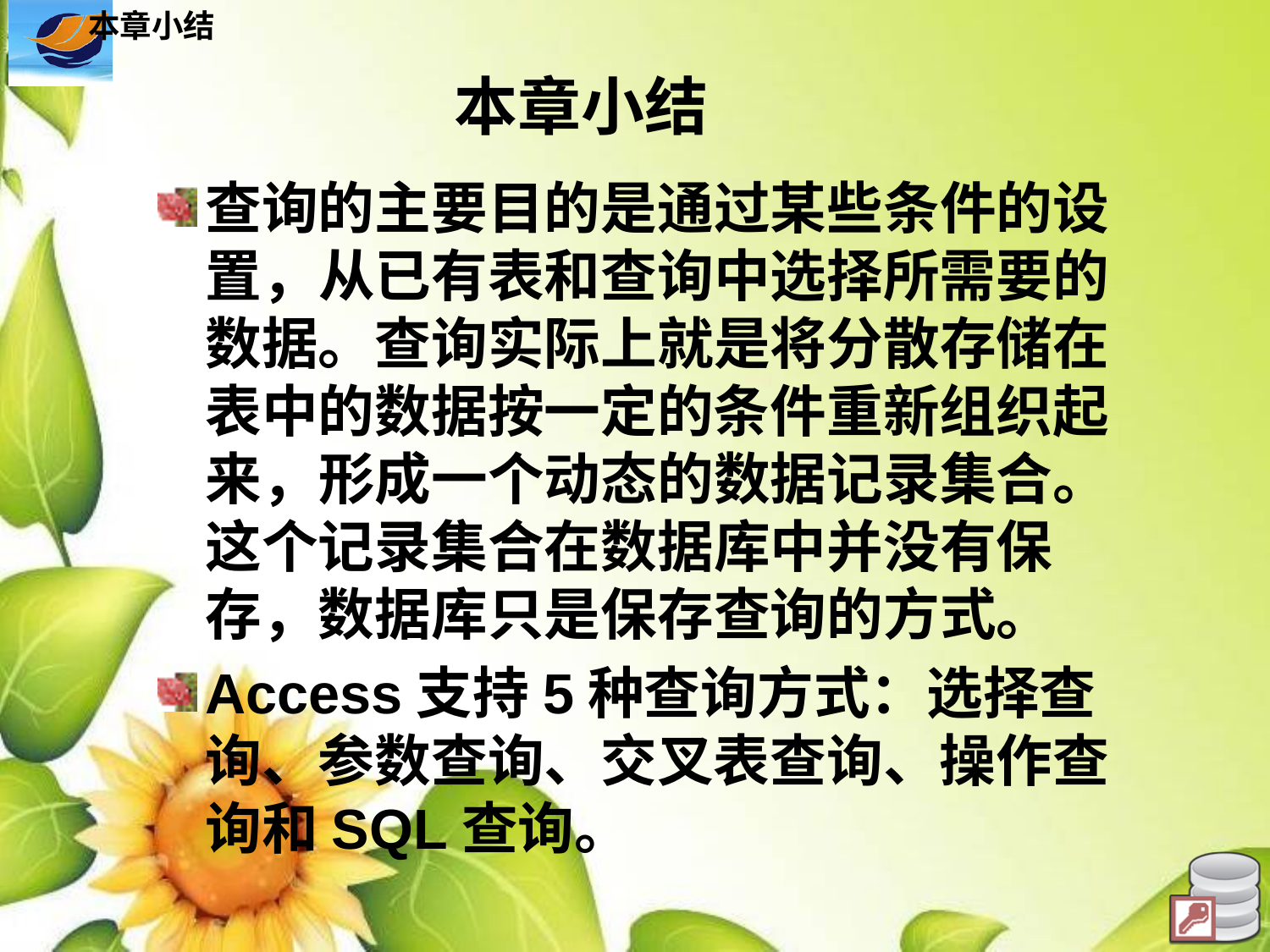

本章小结
# 本章小结
查询的主要目的是通过某些条件的设置，从已有表和查询中选择所需要的数据。查询实际上就是将分散存储在表中的数据按一定的条件重新组织起来，形成一个动态的数据记录集合。这个记录集合在数据库中并没有保存，数据库只是保存查询的方式。
Access支持5种查询方式：选择查询、参数查询、交叉表查询、操作查询和SQL查询。